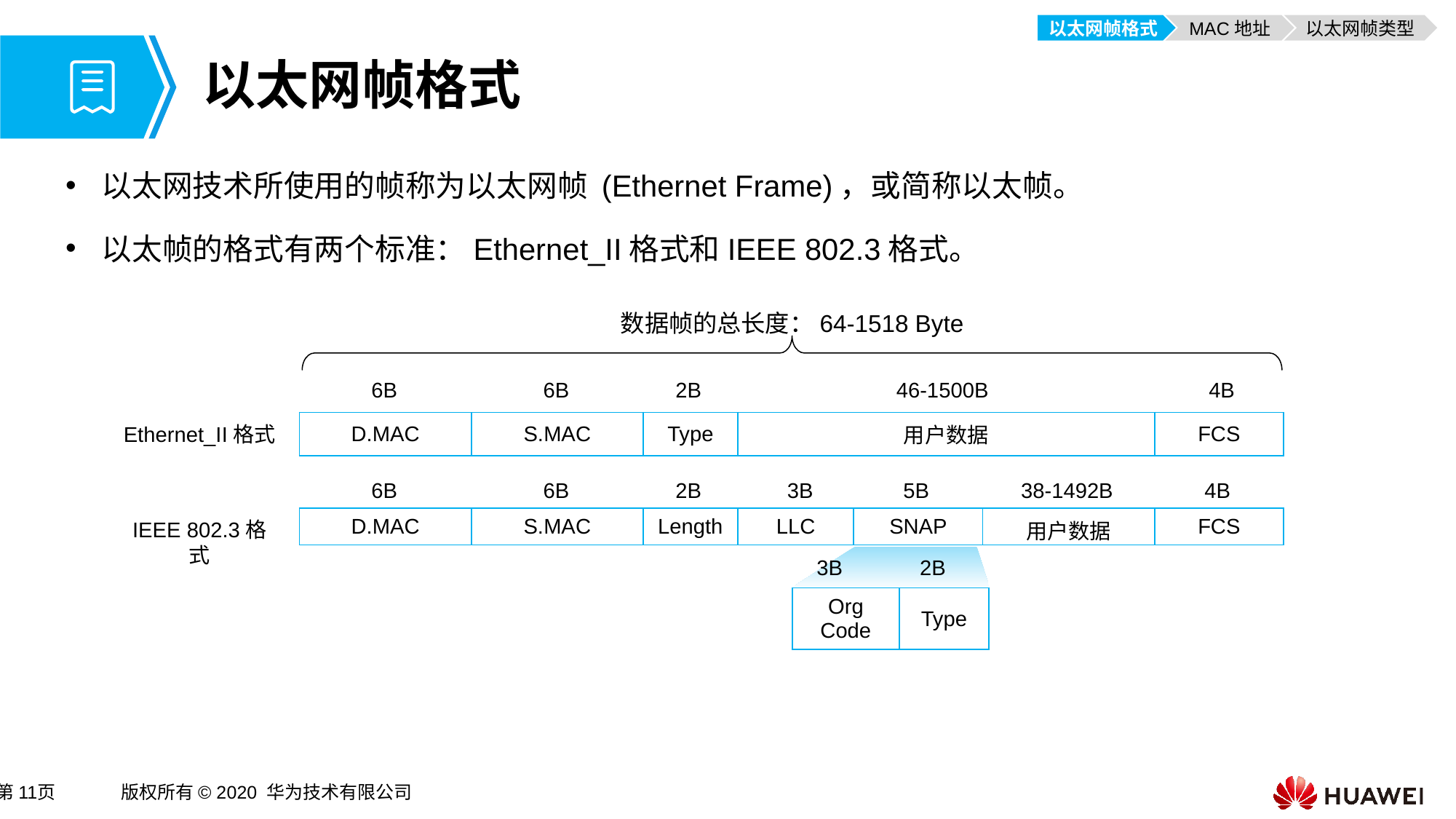

以太网帧格式
MAC地址
以太网帧类型
# 以太网帧格式
以太网技术所使用的帧称为以太网帧 (Ethernet Frame)，或简称以太帧。
以太帧的格式有两个标准：Ethernet_II格式和IEEE 802.3格式。
数据帧的总长度：64-1518 Byte
6B
6B
2B
46-1500B
4B
| D.MAC | S.MAC | Type | 用户数据 | FCS |
| --- | --- | --- | --- | --- |
Ethernet_II格式
6B
6B
2B
3B
5B
38-1492B
4B
| D.MAC | S.MAC | Length | LLC | SNAP | 用户数据 | FCS |
| --- | --- | --- | --- | --- | --- | --- |
IEEE 802.3格式

3B
2B
| Org Code | Type |
| --- | --- |